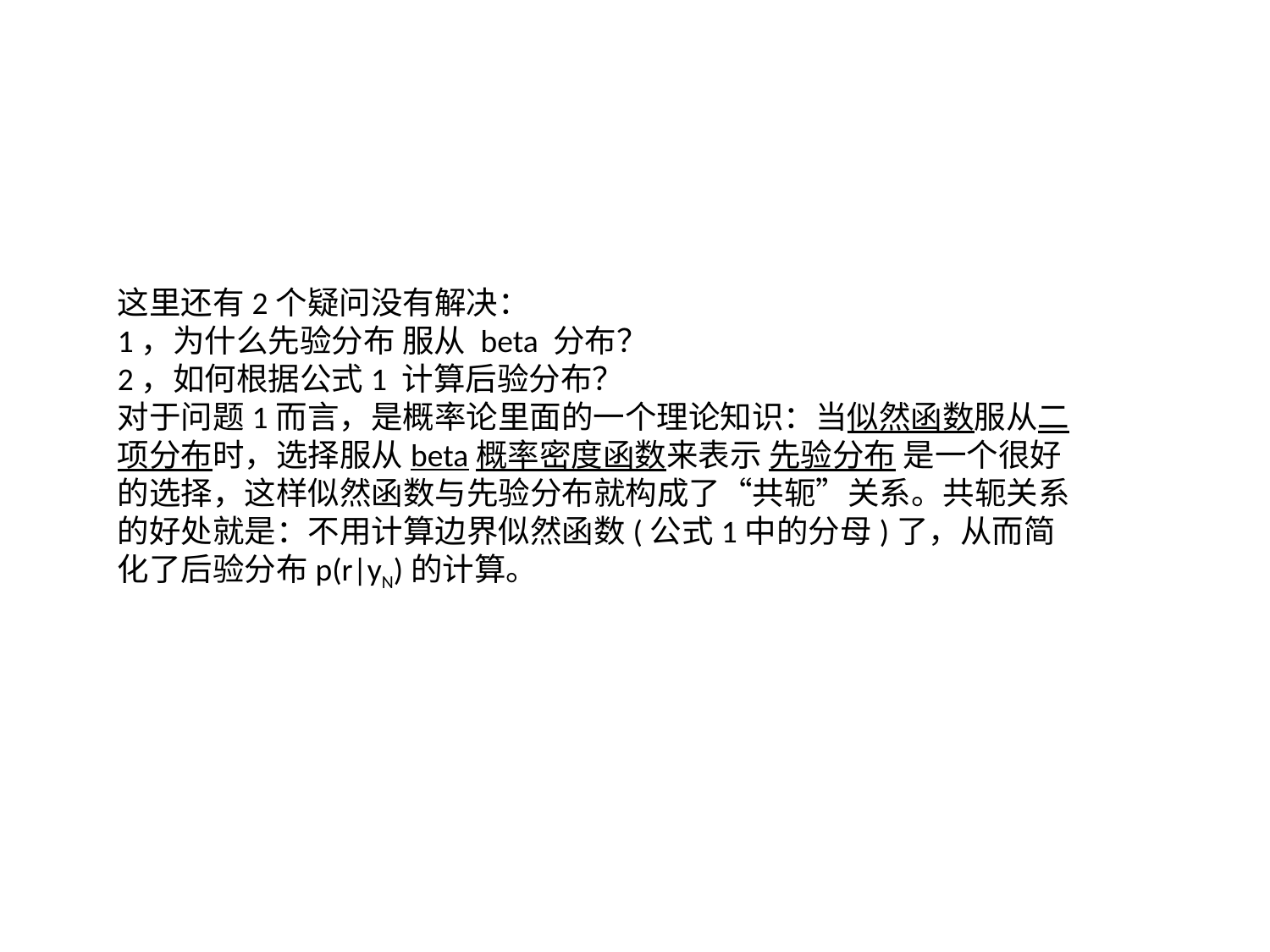

这里还有2个疑问没有解决：
1，为什么先验分布 服从 beta 分布？
2，如何根据公式1 计算后验分布？
对于问题1而言，是概率论里面的一个理论知识：当似然函数服从二项分布时，选择服从beta概率密度函数来表示 先验分布 是一个很好的选择，这样似然函数与先验分布就构成了“共轭”关系。共轭关系的好处就是：不用计算边界似然函数(公式1中的分母)了，从而简化了后验分布p(r|yN)的计算。